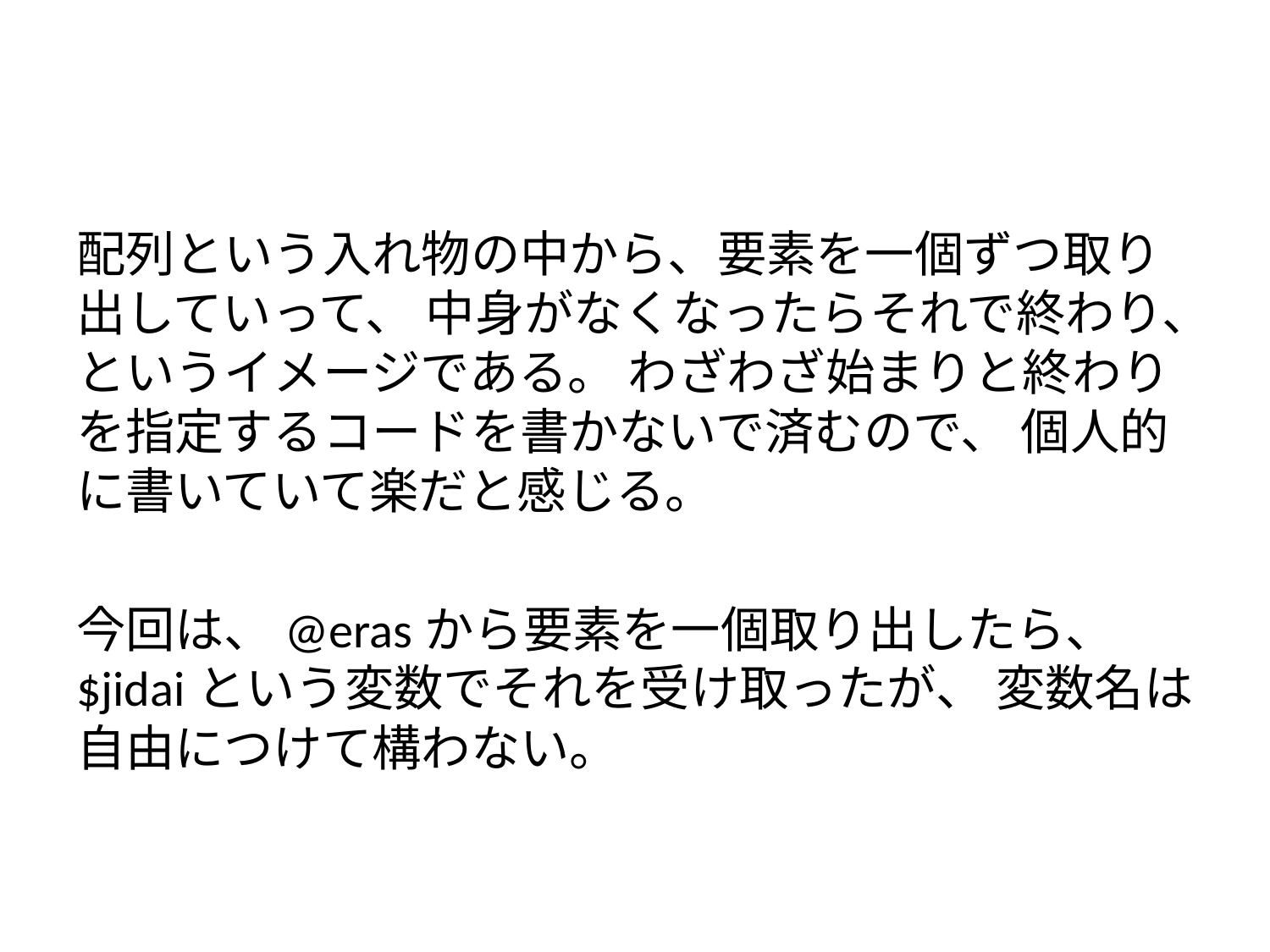

#
配列という入れ物の中から、要素を一個ずつ取り出していって、 中身がなくなったらそれで終わり、というイメージである。 わざわざ始まりと終わりを指定するコードを書かないで済むので、 個人的に書いていて楽だと感じる。

今回は、@erasから要素を一個取り出したら、$jidaiという変数でそれを受け取ったが、 変数名は自由につけて構わない。